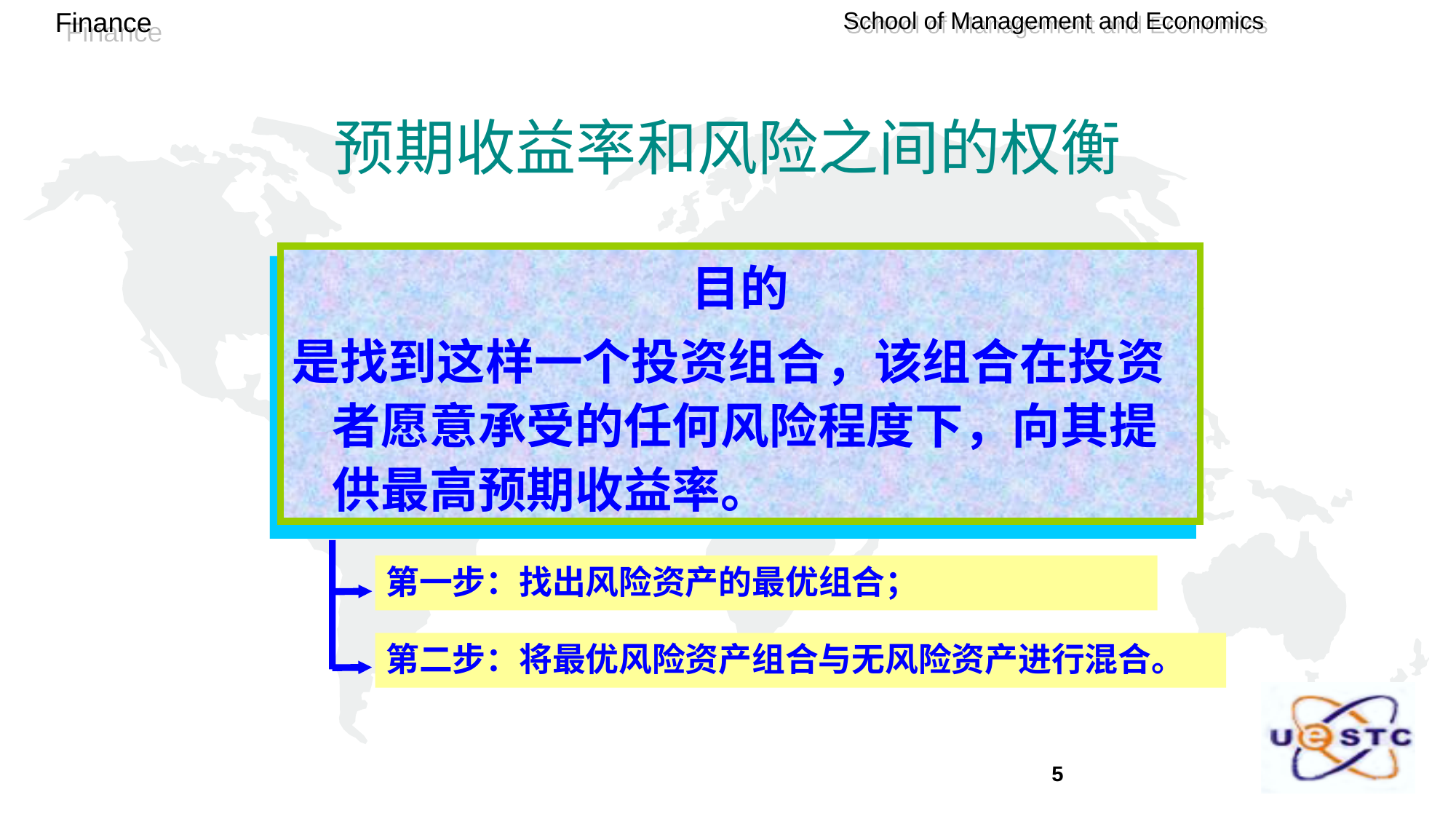

# 预期收益率和风险之间的权衡
目的
是找到这样一个投资组合，该组合在投资者愿意承受的任何风险程度下，向其提供最高预期收益率。

第一步：找出风险资产的最优组合；
第二步：将最优风险资产组合与无风险资产进行混合。